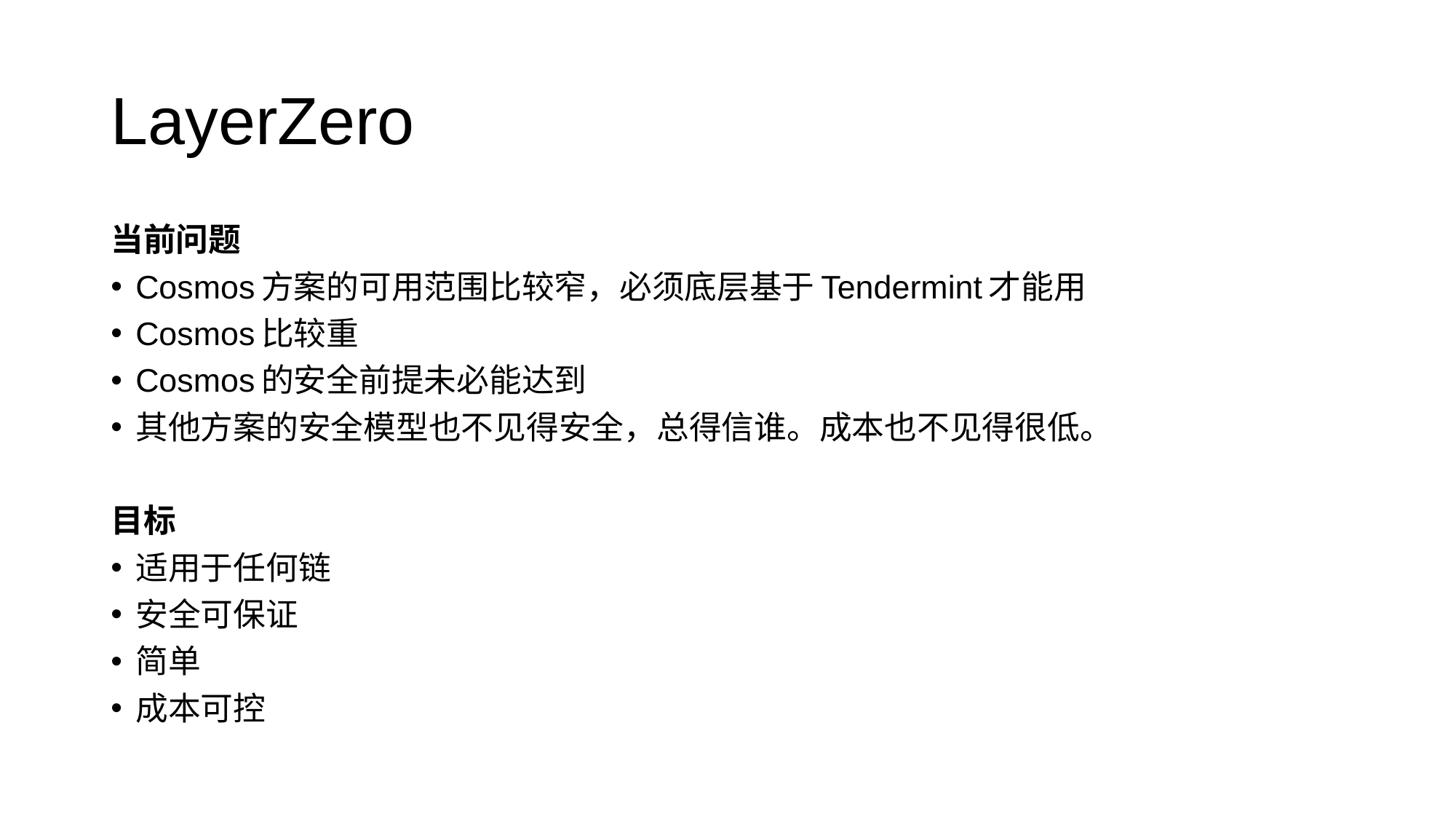

# LayerZero
当前问题
Cosmos方案的可用范围比较窄，必须底层基于Tendermint才能用
Cosmos比较重
Cosmos的安全前提未必能达到
其他方案的安全模型也不见得安全，总得信谁。成本也不见得很低。

目标
适用于任何链
安全可保证
简单
成本可控